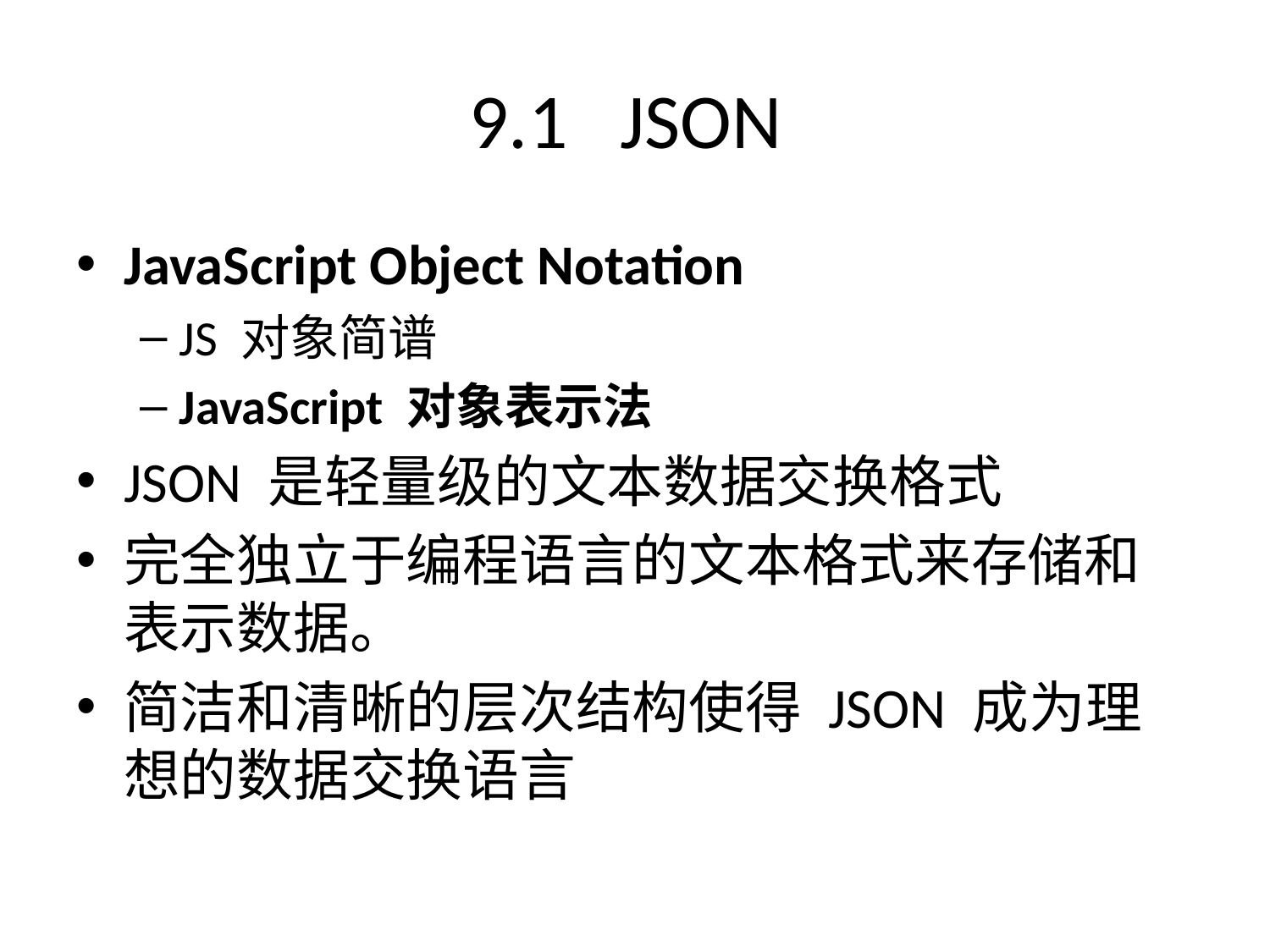

# 9.1   JSON
JavaScript Object Notation
JS 对象简谱
JavaScript 对象表示法
JSON 是轻量级的文本数据交换格式
完全独立于编程语言的文本格式来存储和表示数据。
简洁和清晰的层次结构使得 JSON 成为理想的数据交换语言